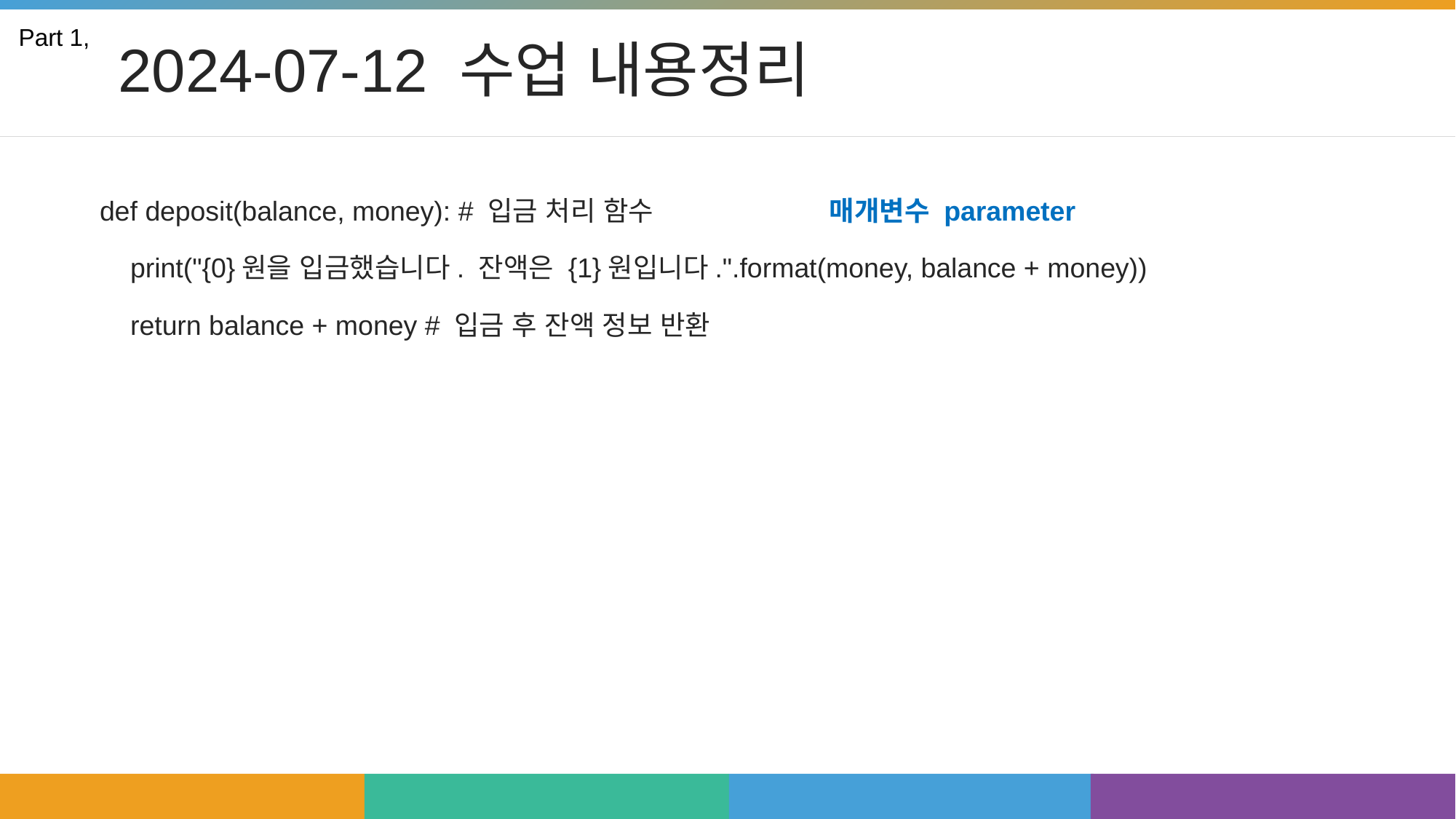

# 2024-07-12 수업 내용정리
Part 1,
def deposit(balance, money): # 입금 처리 함수                       매개변수 parameter
    print("{0}원을 입금했습니다. 잔액은 {1}원입니다.".format(money, balance + money))
    return balance + money # 입금 후 잔액 정보 반환